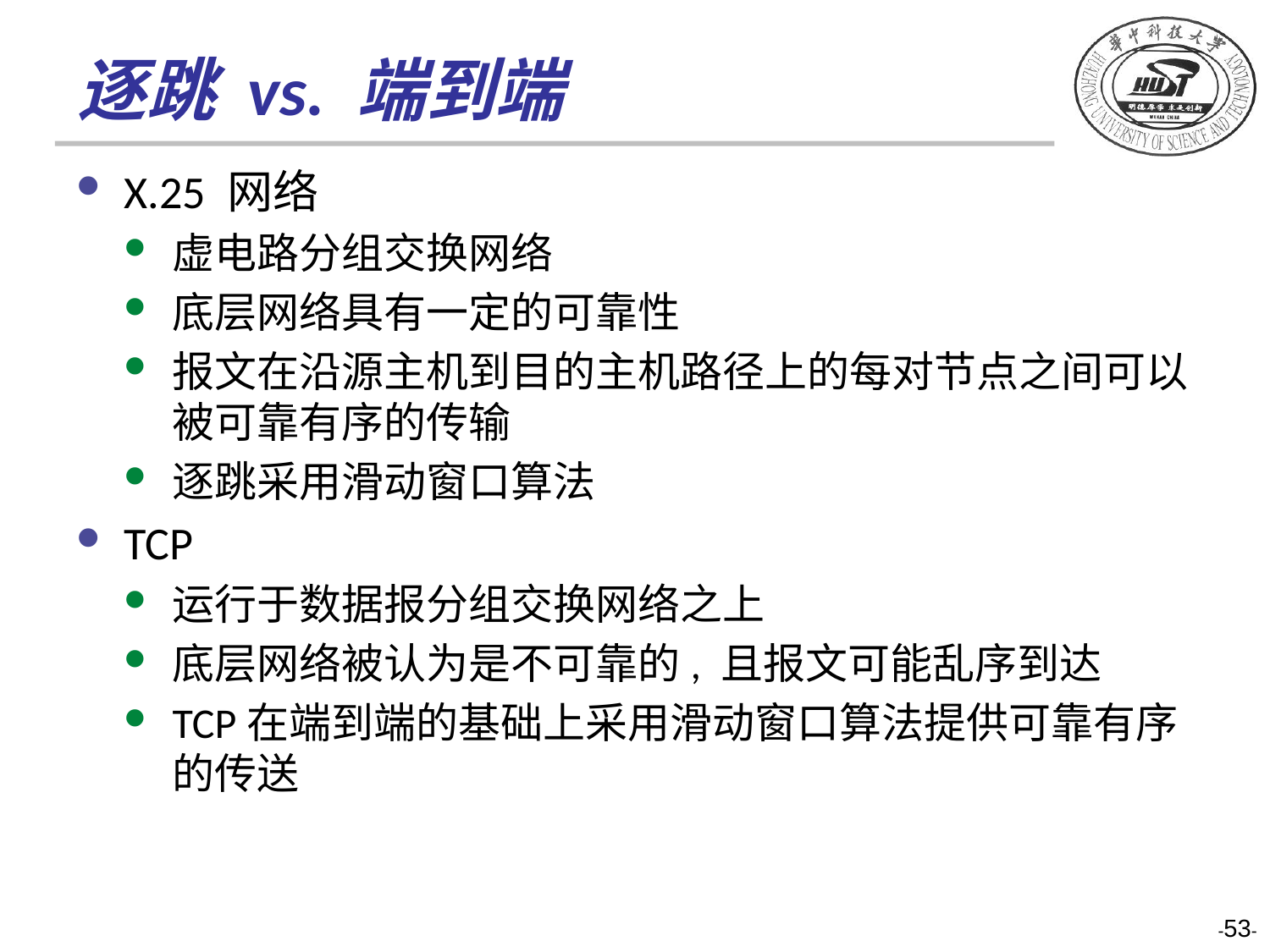

# 逐跳 vs. 端到端
X.25 网络
虚电路分组交换网络
底层网络具有一定的可靠性
报文在沿源主机到目的主机路径上的每对节点之间可以被可靠有序的传输
逐跳采用滑动窗口算法
TCP
运行于数据报分组交换网络之上
底层网络被认为是不可靠的, 且报文可能乱序到达
TCP在端到端的基础上采用滑动窗口算法提供可靠有序的传送
-53-